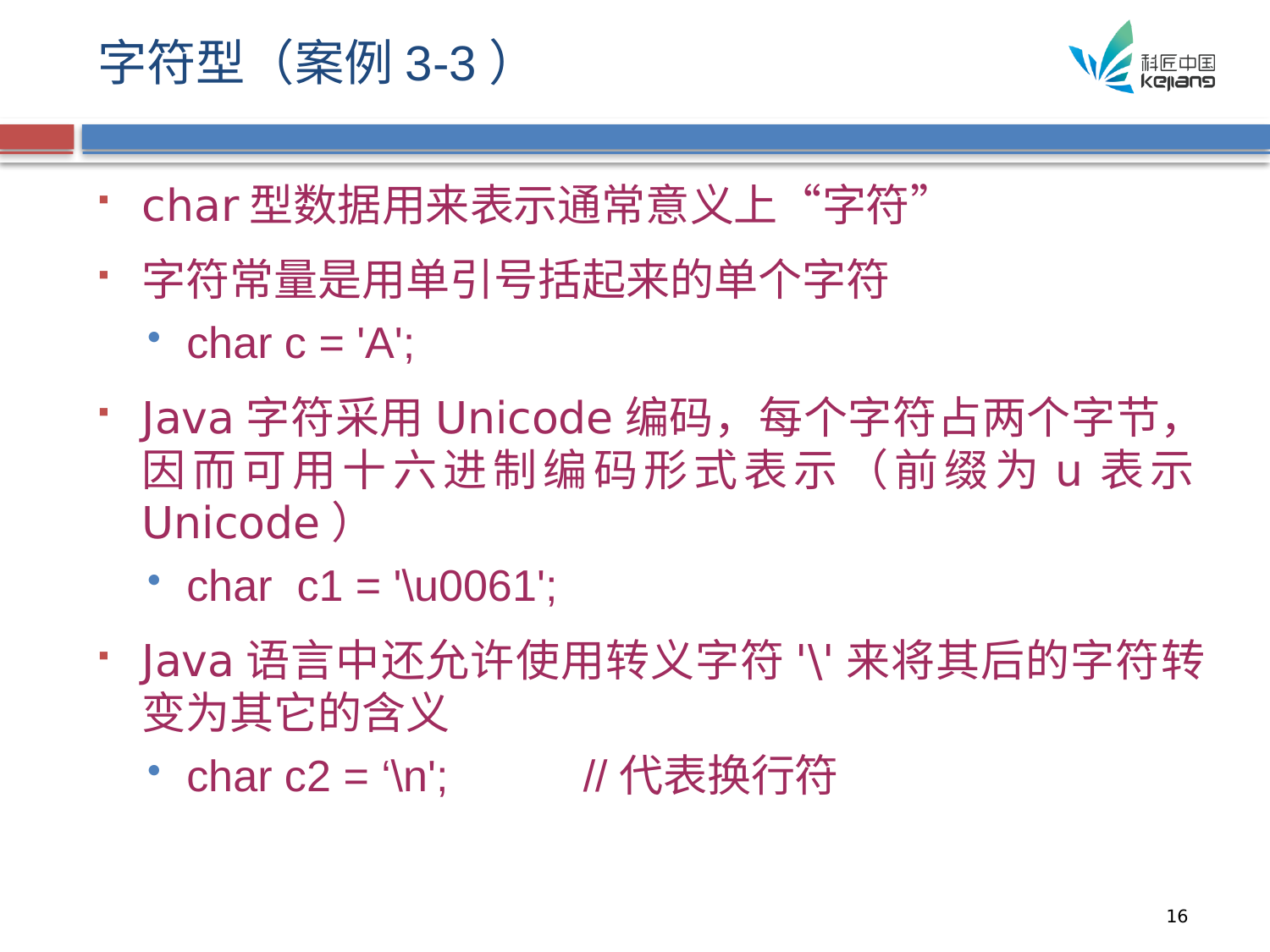

# 字符型（案例3-3）
char型数据用来表示通常意义上“字符”
字符常量是用单引号括起来的单个字符
char c = 'A';
Java字符采用Unicode编码，每个字符占两个字节，因而可用十六进制编码形式表示（前缀为u表示Unicode）
char  c1 = '\u0061';
Java语言中还允许使用转义字符'\'来将其后的字符转变为其它的含义
char c2 = ‘\n';           //代表换行符
16